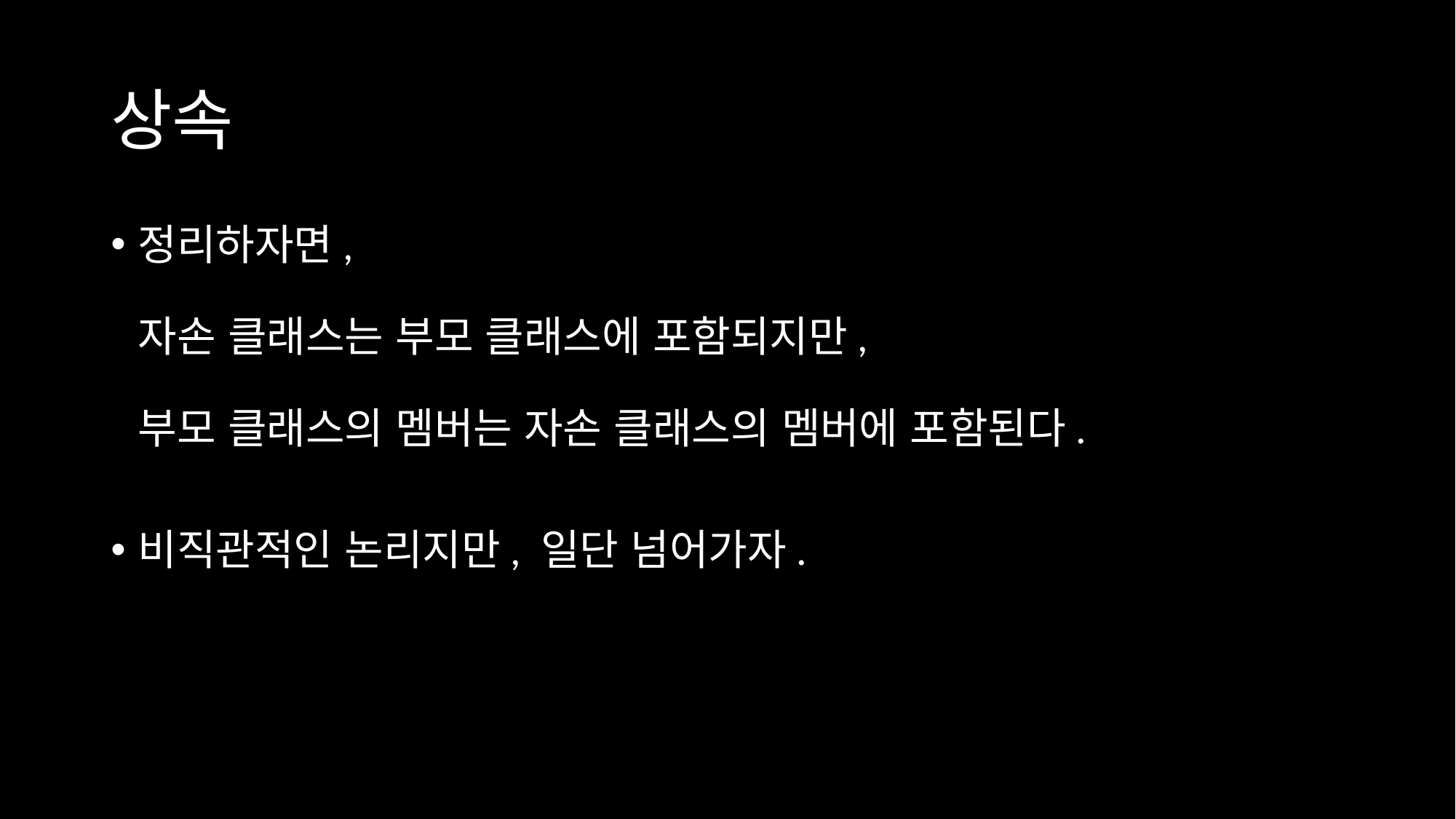

# 상속
정리하자면,
자손 클래스는 부모 클래스에 포함되지만,
부모 클래스의 멤버는 자손 클래스의 멤버에 포함된다.

비직관적인 논리지만, 일단 넘어가자.